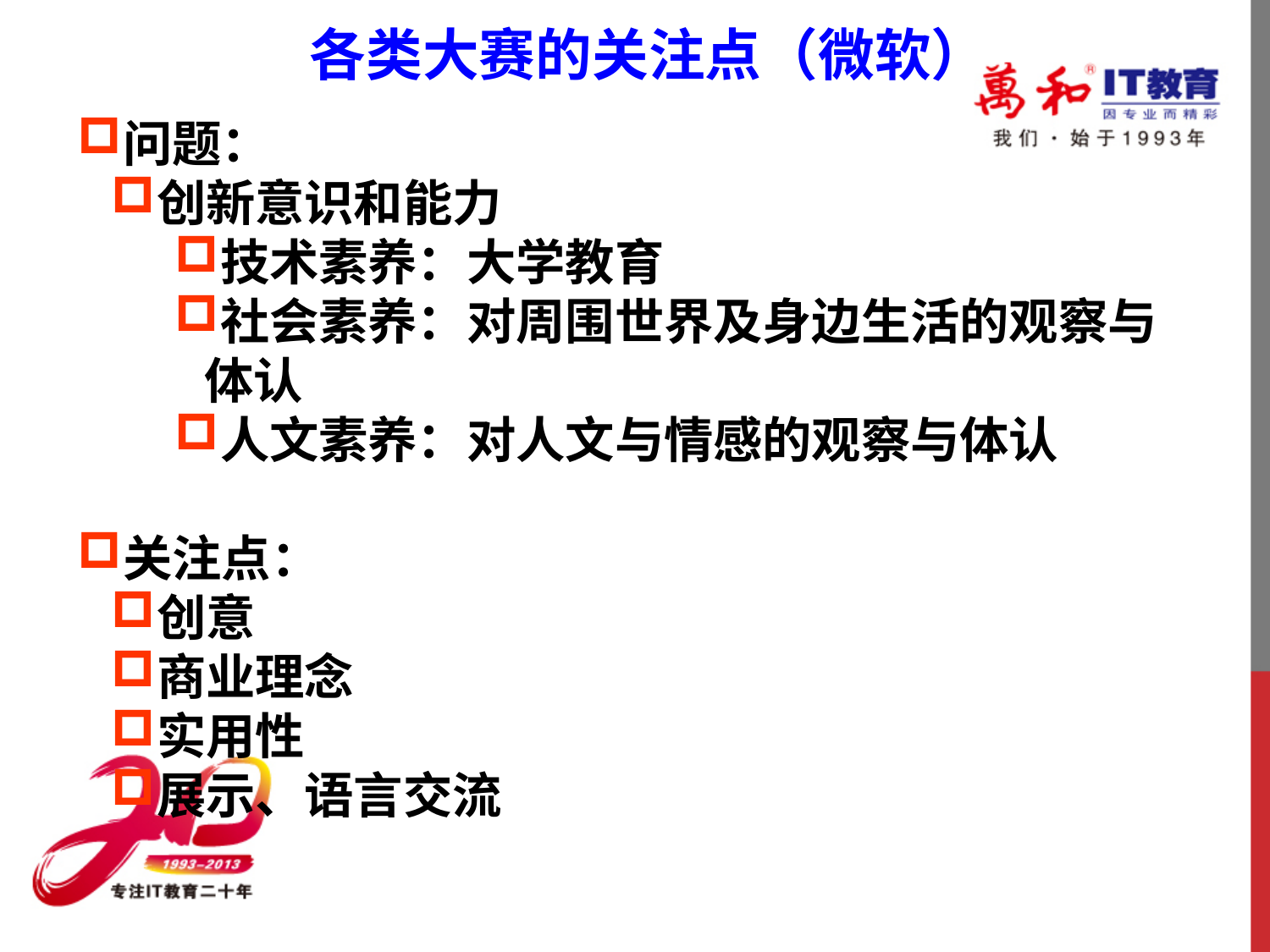

各类大赛的关注点（微软）
问题：
创新意识和能力
技术素养：大学教育
社会素养：对周围世界及身边生活的观察与体认
人文素养：对人文与情感的观察与体认

关注点：
创意
商业理念
实用性
展示、语言交流